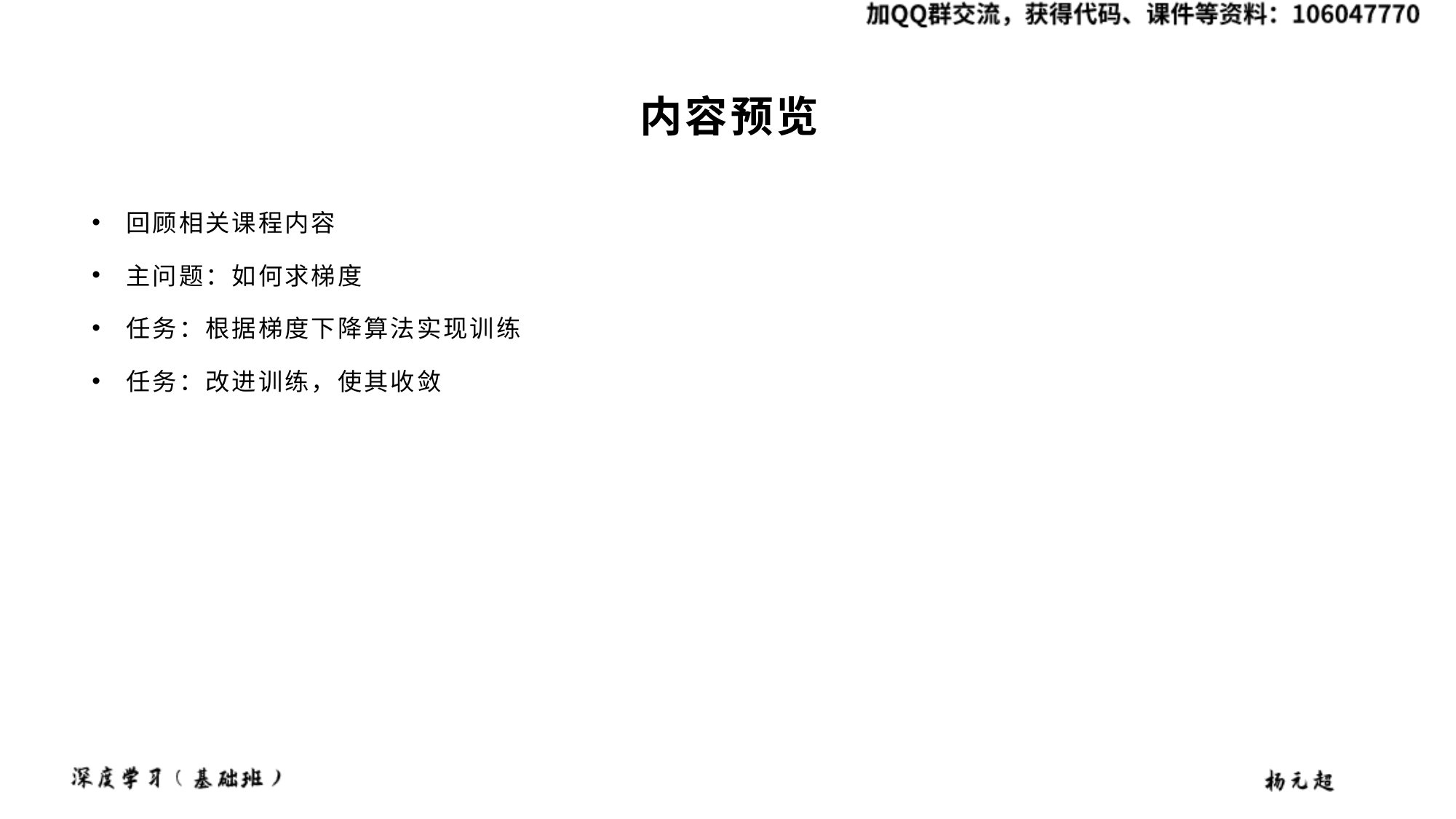

# 内容预览
回顾相关课程内容
主问题：如何求梯度
任务：根据梯度下降算法实现训练
任务：改进训练，使其收敛